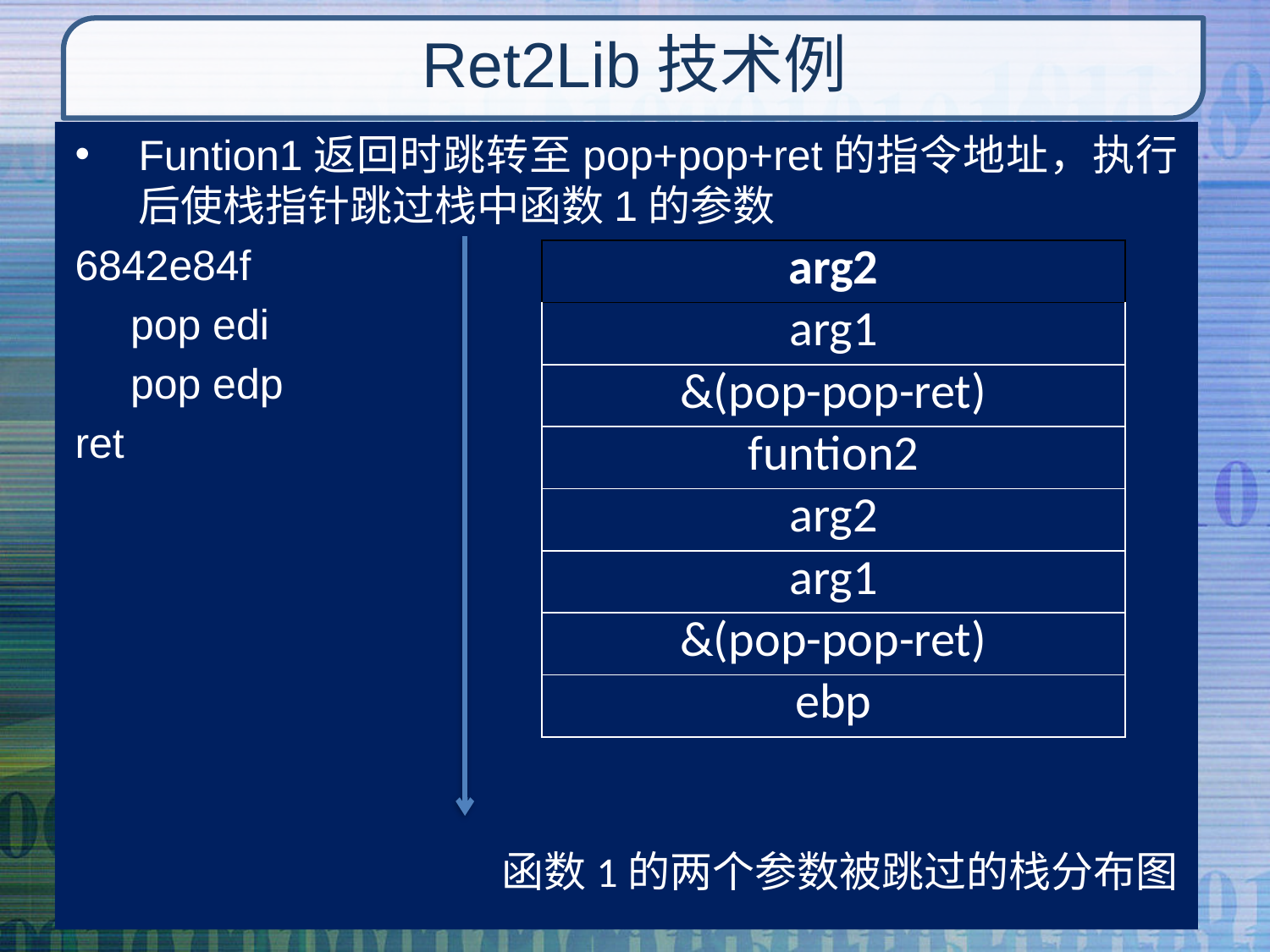

# Ret2Lib技术例
Funtion1返回时跳转至pop+pop+ret的指令地址，执行后使栈指针跳过栈中函数1的参数
6842e84f
pop edi
pop edp
ret

| arg2 |
| --- |
| arg1 |
| &(pop-pop-ret) |
| funtion2 |
| arg2 |
| arg1 |
| &(pop-pop-ret) |
| ebp |
函数1的两个参数被跳过的栈分布图